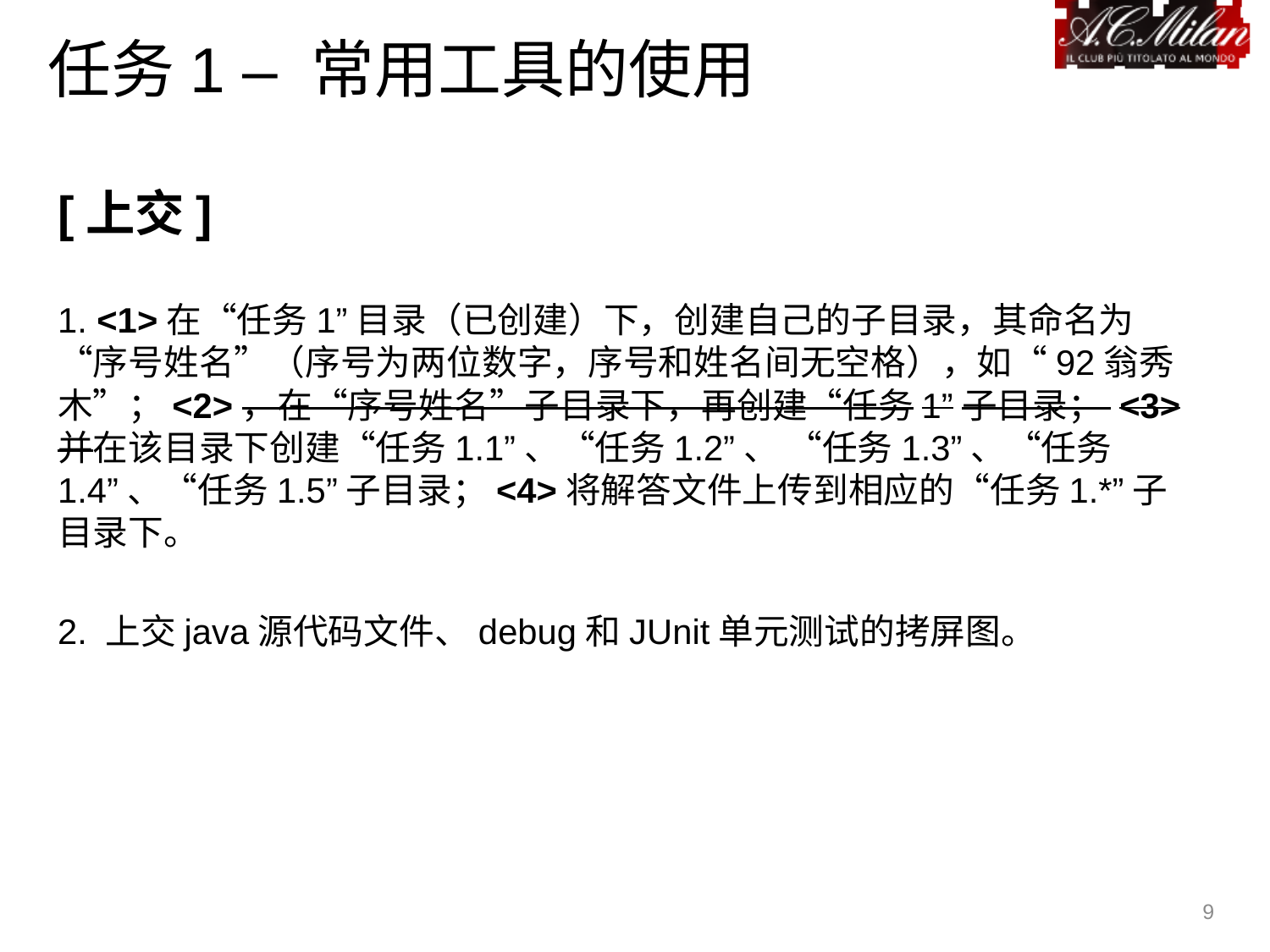

# 任务1 – 常用工具的使用
[上交]

1. <1>在“任务1”目录（已创建）下，创建自己的子目录，其命名为“序号姓名”（序号为两位数字，序号和姓名间无空格），如“92翁秀木”；<2>，在“序号姓名”子目录下，再创建“任务1”子目录； <3> 并在该目录下创建“任务1.1”、“任务1.2”、 “任务1.3”、“任务1.4”、“任务1.5”子目录；<4>将解答文件上传到相应的“任务1.*”子目录下。

2. 上交java源代码文件、debug和JUnit单元测试的拷屏图。

9